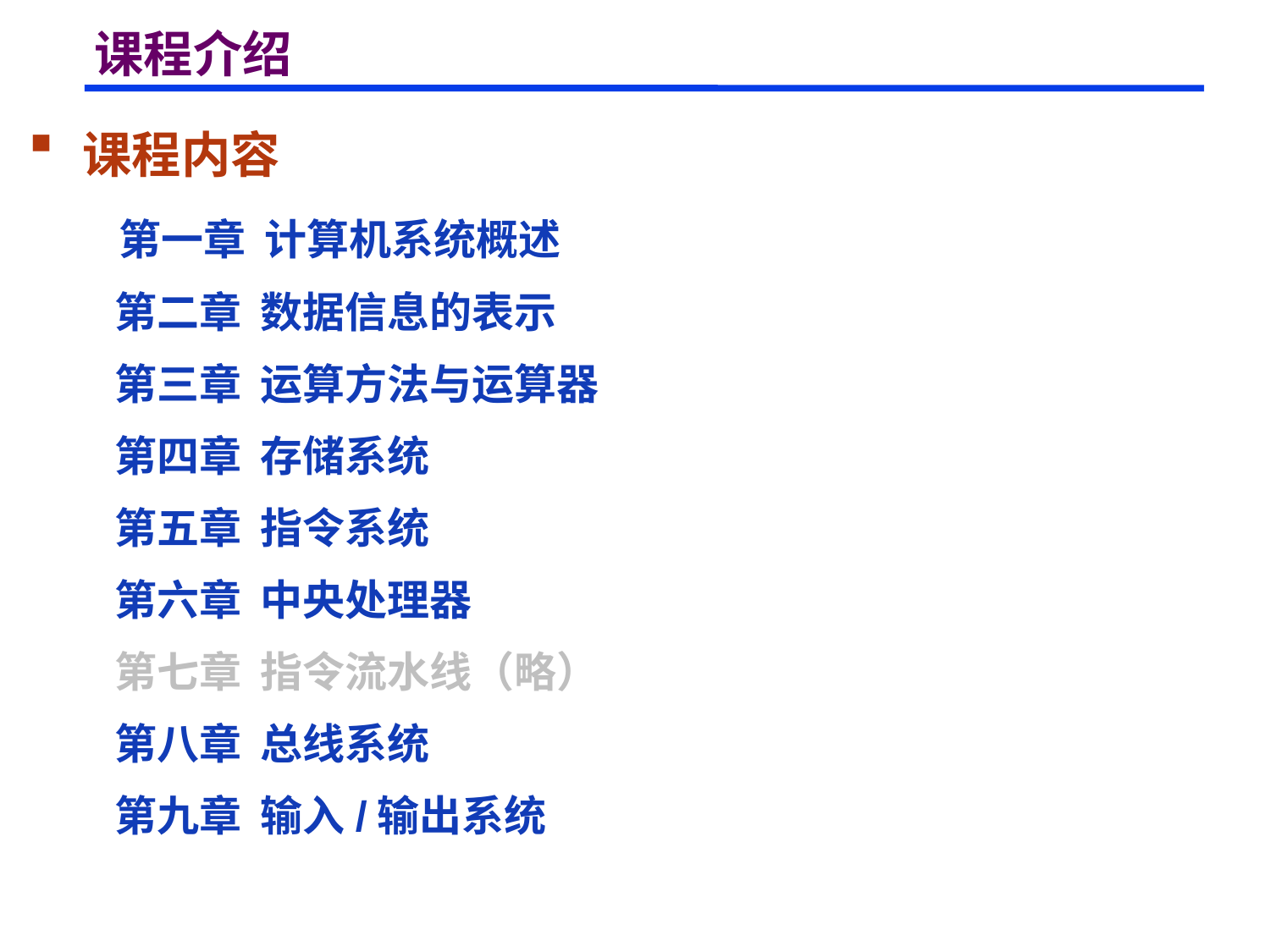

# 课程介绍
 课程内容
       第一章  计算机系统概述
        第二章  数据信息的表示
        第三章  运算方法与运算器
        第四章  存储系统
        第五章  指令系统
        第六章  中央处理器
        第七章  指令流水线（略）
        第八章  总线系统
        第九章  输入/输出系统